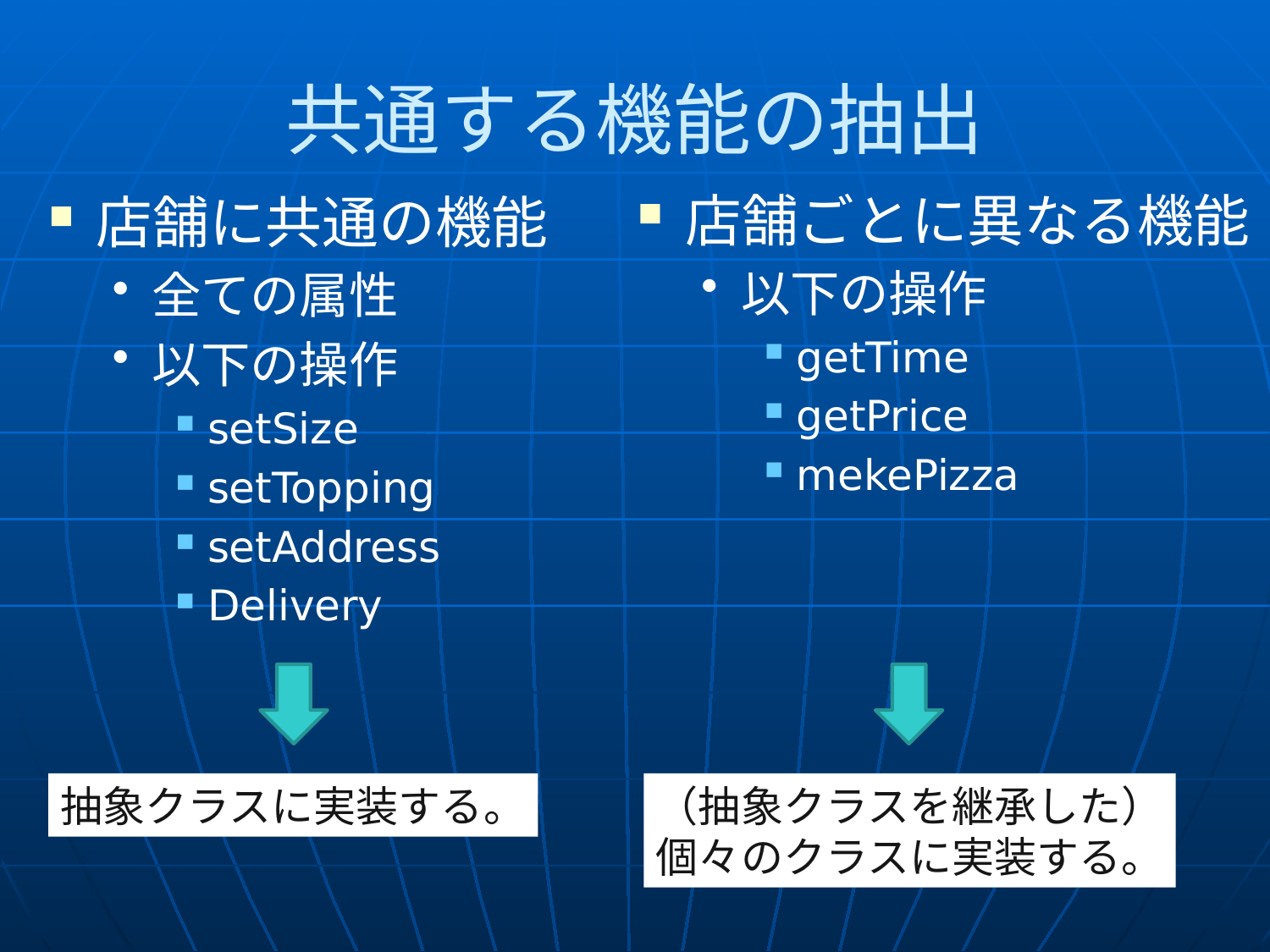

# 共通する機能の抽出
店舗ごとに異なる機能
以下の操作
getTime
getPrice
mekePizza

店舗に共通の機能
全ての属性
以下の操作
setSize
setTopping
setAddress
Delivery

抽象クラスに実装する。
（抽象クラスを継承した）
個々のクラスに実装する。